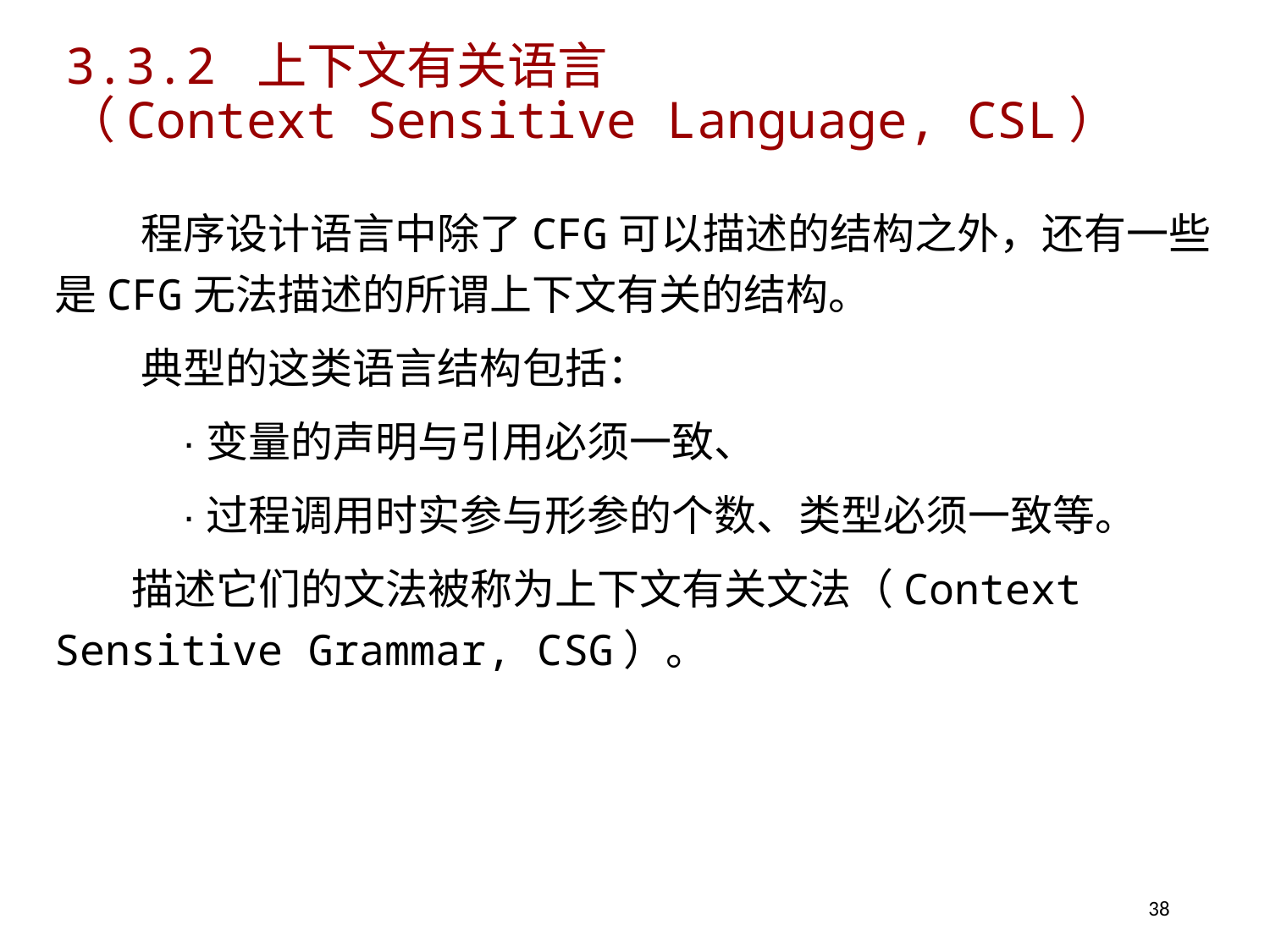

# 3.3.2 上下文有关语言 （Context Sensitive Language, CSL）
        程序设计语言中除了CFG可以描述的结构之外，还有一些是CFG无法描述的所谓上下文有关的结构。
        典型的这类语言结构包括：
	·变量的声明与引用必须一致、
	·过程调用时实参与形参的个数、类型必须一致等。
       描述它们的文法被称为上下文有关文法（Context Sensitive Grammar, CSG）。
38